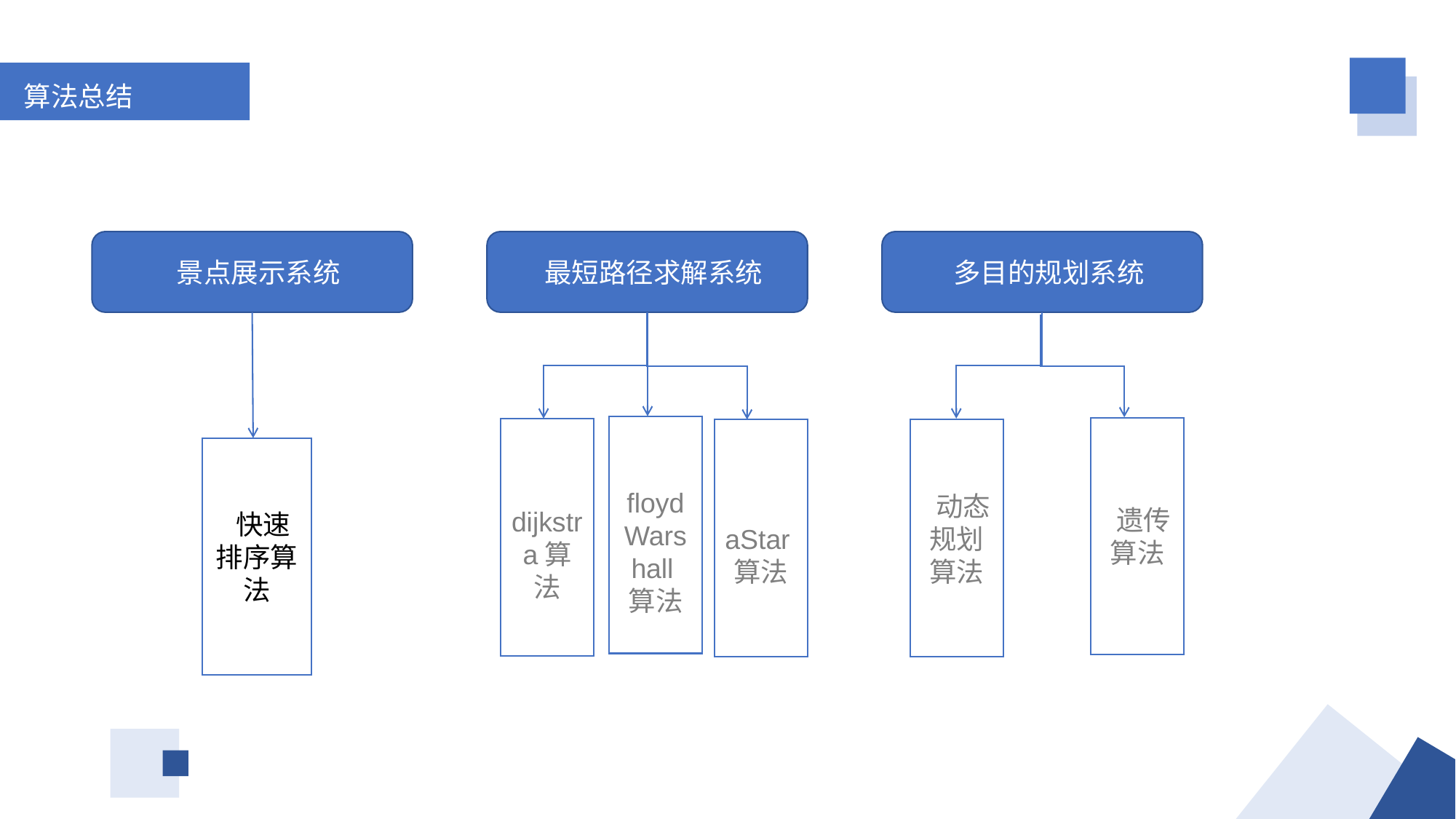

算法总结
 景点展示系统
 最短路径求解系统
 多目的规划系统
 floydWarshall算法
 遗传算法
 dijkstra算法
 aStar算法
 动态规划算法
 快速排序算法